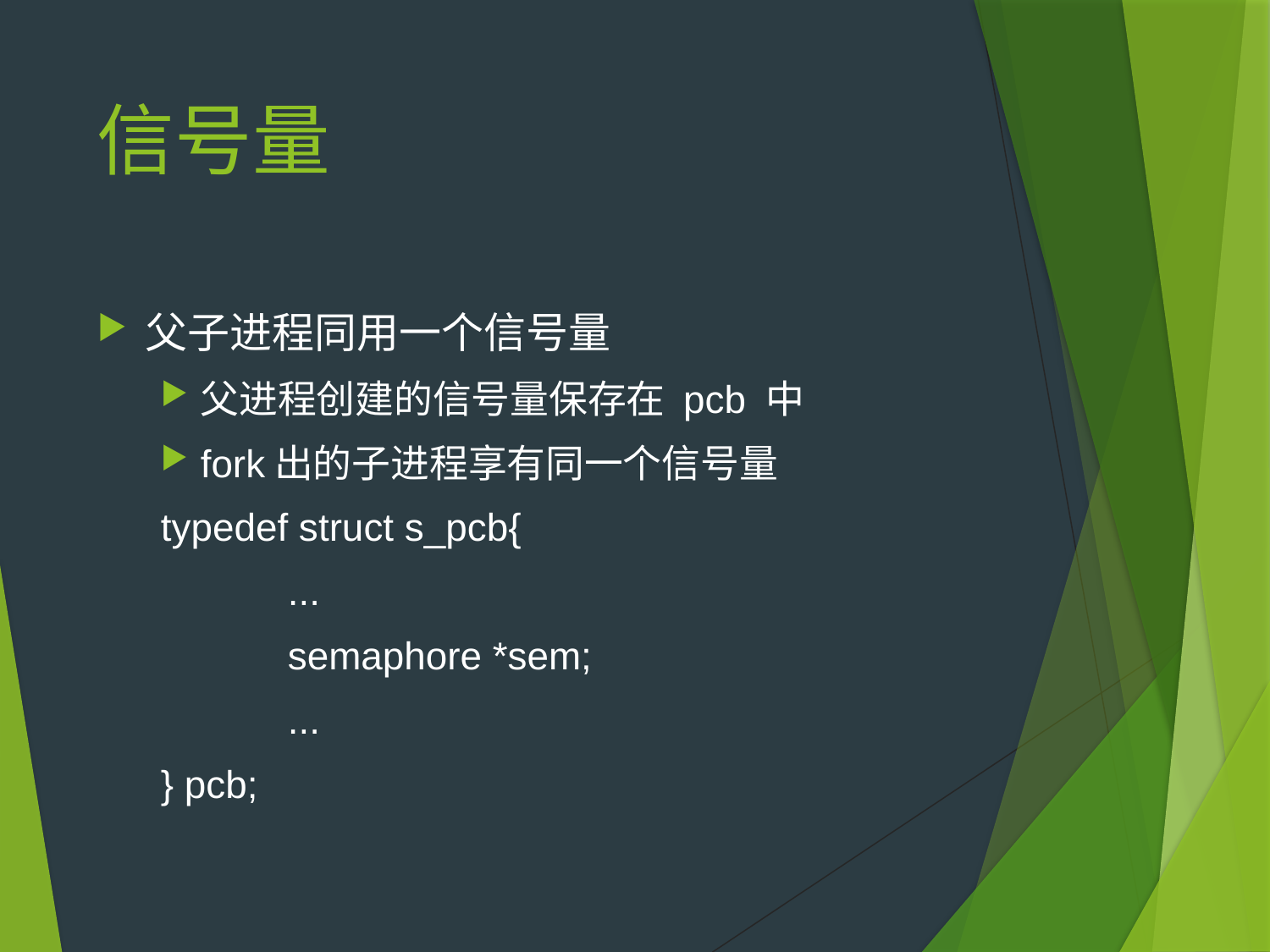

# 信号量
父子进程同用一个信号量
父进程创建的信号量保存在 pcb 中
fork出的子进程享有同一个信号量
typedef struct s_pcb{
	...
	semaphore *sem;
	...
} pcb;